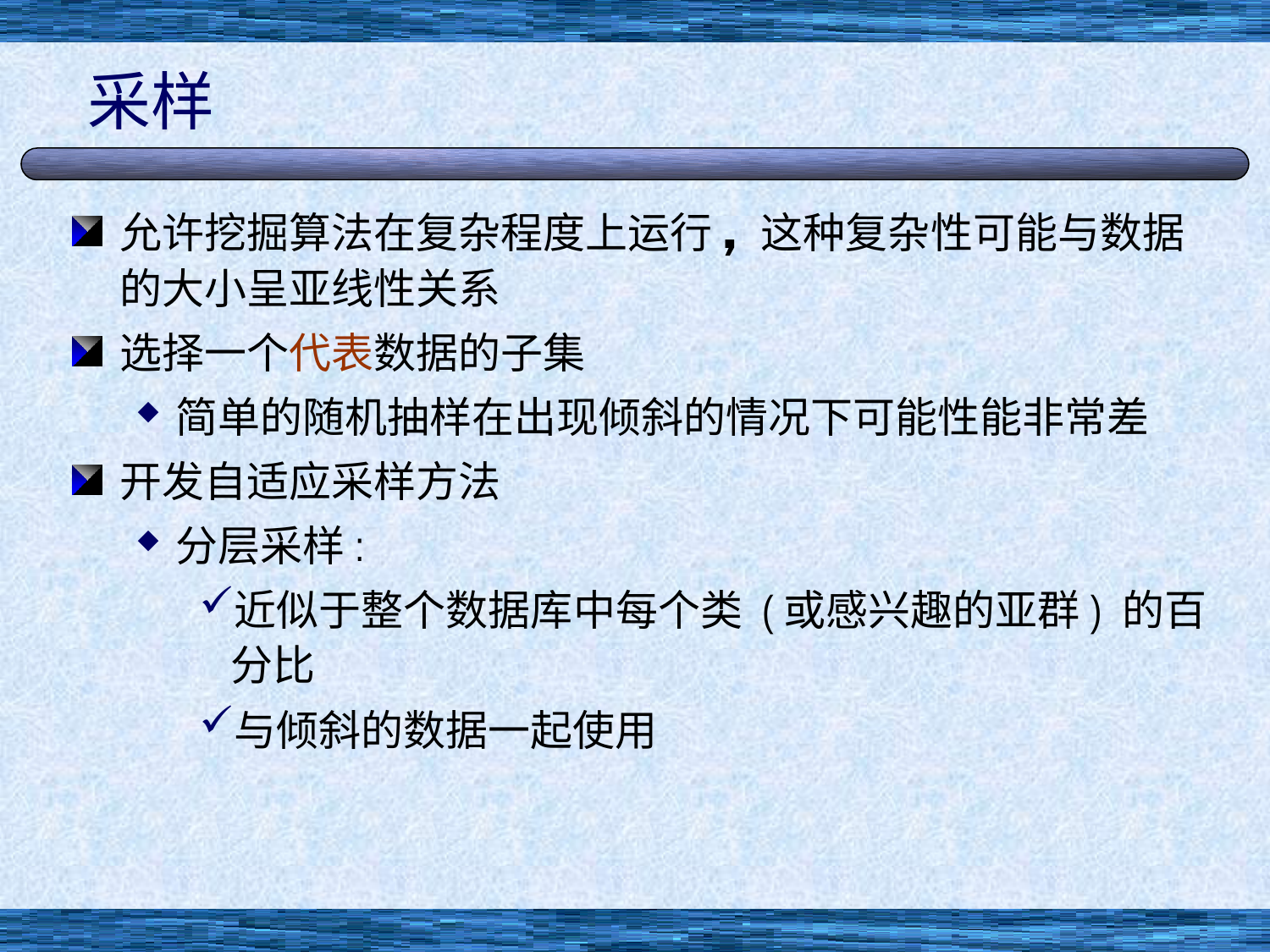

# 采样
允许挖掘算法在复杂程度上运行, 这种复杂性可能与数据的大小呈亚线性关系
选择一个代表数据的子集
简单的随机抽样在出现倾斜的情况下可能性能非常差
开发自适应采样方法
分层采样:
近似于整个数据库中每个类 (或感兴趣的亚群) 的百分比
与倾斜的数据一起使用